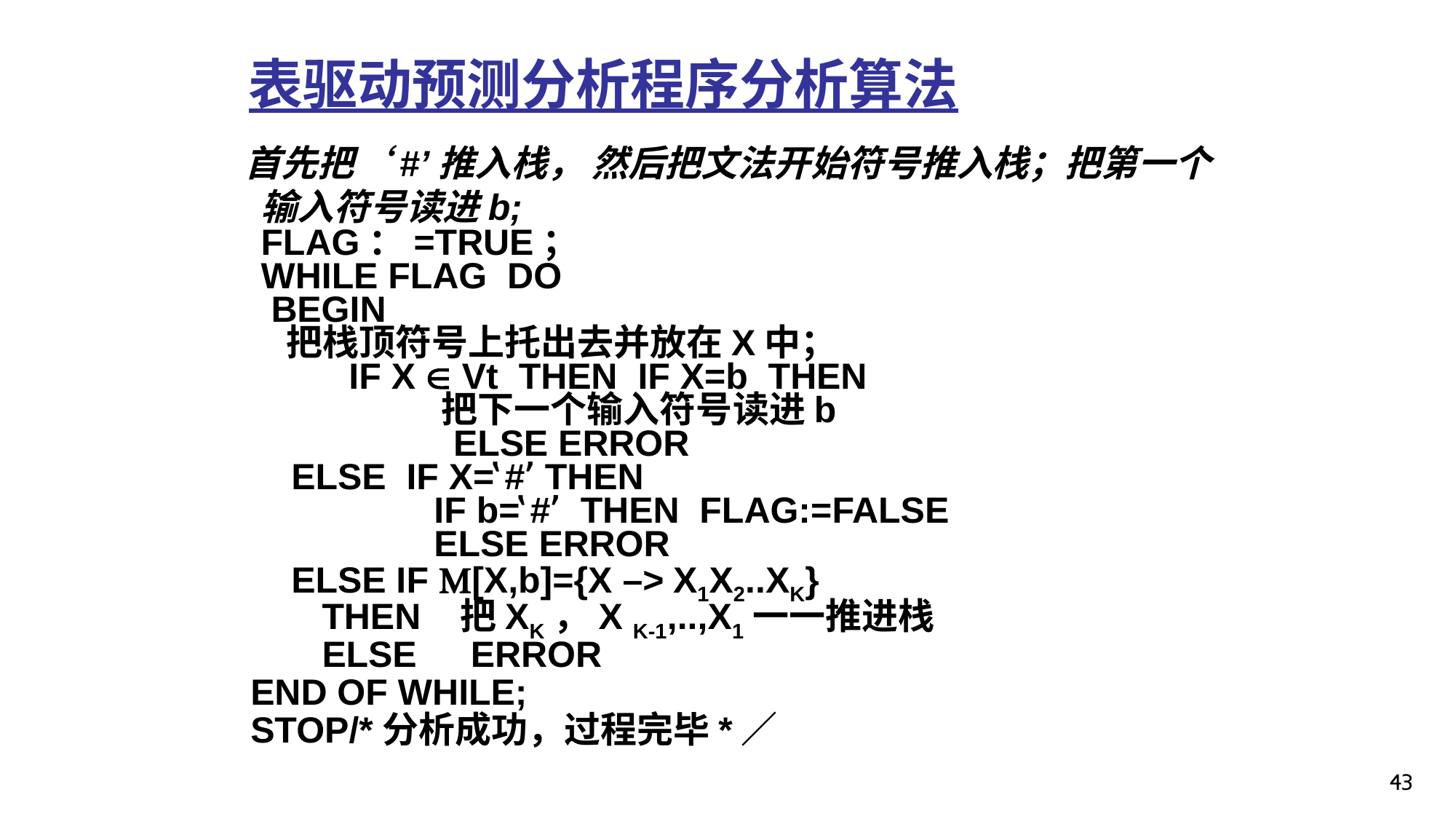

# 表驱动预测分析程序分析算法
  首先把‘#’推入栈， 然后把文法开始符号推入栈；把第一个输入符号读进b;
    FLAG：=TRUE；
    WHILE FLAG  DO
     BEGIN
       把栈顶符号上托出去并放在X中；
            IF X ∈ Vt  THEN  IF X=b  THEN
                          把下一个输入符号读进b
　                       ELSE ERROR
       ELSE  IF X=‘#’ THEN
                     IF b=‘#’  THEN  FLAG:=FALSE
                     ELSE ERROR
       ELSE IF Μ[X,b]={X –> X1X2..XK}
          THEN   把XK，X K-1,..,X1一一推进栈
          ELSE　ERROR
   END OF WHILE;
   STOP/*分析成功，过程完毕*／
43